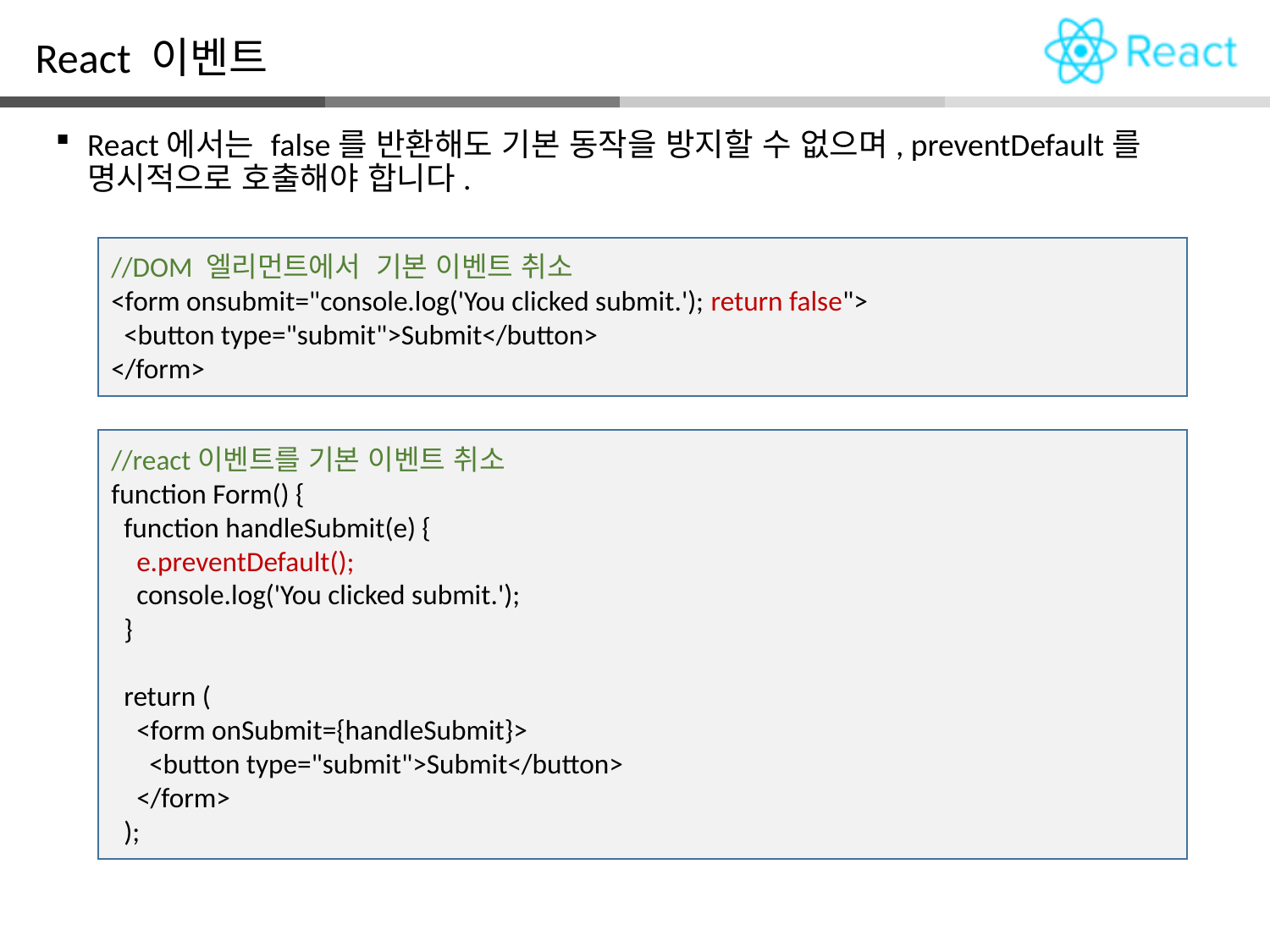

React 이벤트
React에서는 false를 반환해도 기본 동작을 방지할 수 없으며, preventDefault를 명시적으로 호출해야 합니다.
//DOM 엘리먼트에서  기본 이벤트 취소
<form onsubmit="console.log('You clicked submit.'); return false">
  <button type="submit">Submit</button>
</form>
//react이벤트를 기본 이벤트 취소
function Form() {
  function handleSubmit(e) {
    e.preventDefault();
    console.log('You clicked submit.');
  }

  return (
    <form onSubmit={handleSubmit}>
      <button type="submit">Submit</button>
    </form>
  );